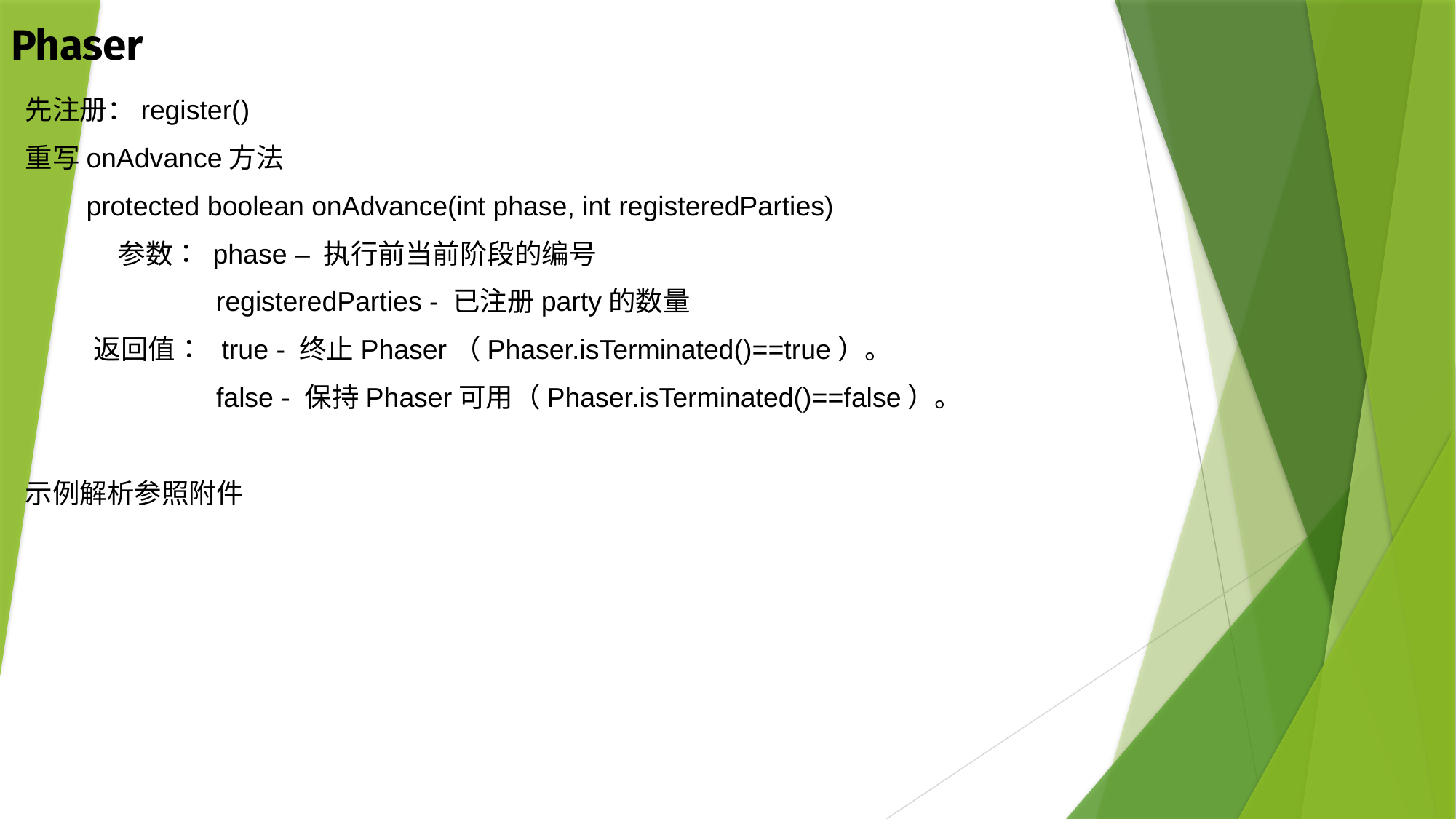

# Phaser
先注册：register()
重写onAdvance方法
        protected boolean onAdvance(int phase, int registeredParties)
              参数： phase – 执行前当前阶段的编号
                         registeredParties - 已注册party的数量
          返回值：  true - 终止Phaser（Phaser.isTerminated()==true）。
                         false - 保持Phaser可用（Phaser.isTerminated()==false）。

示例解析参照附件